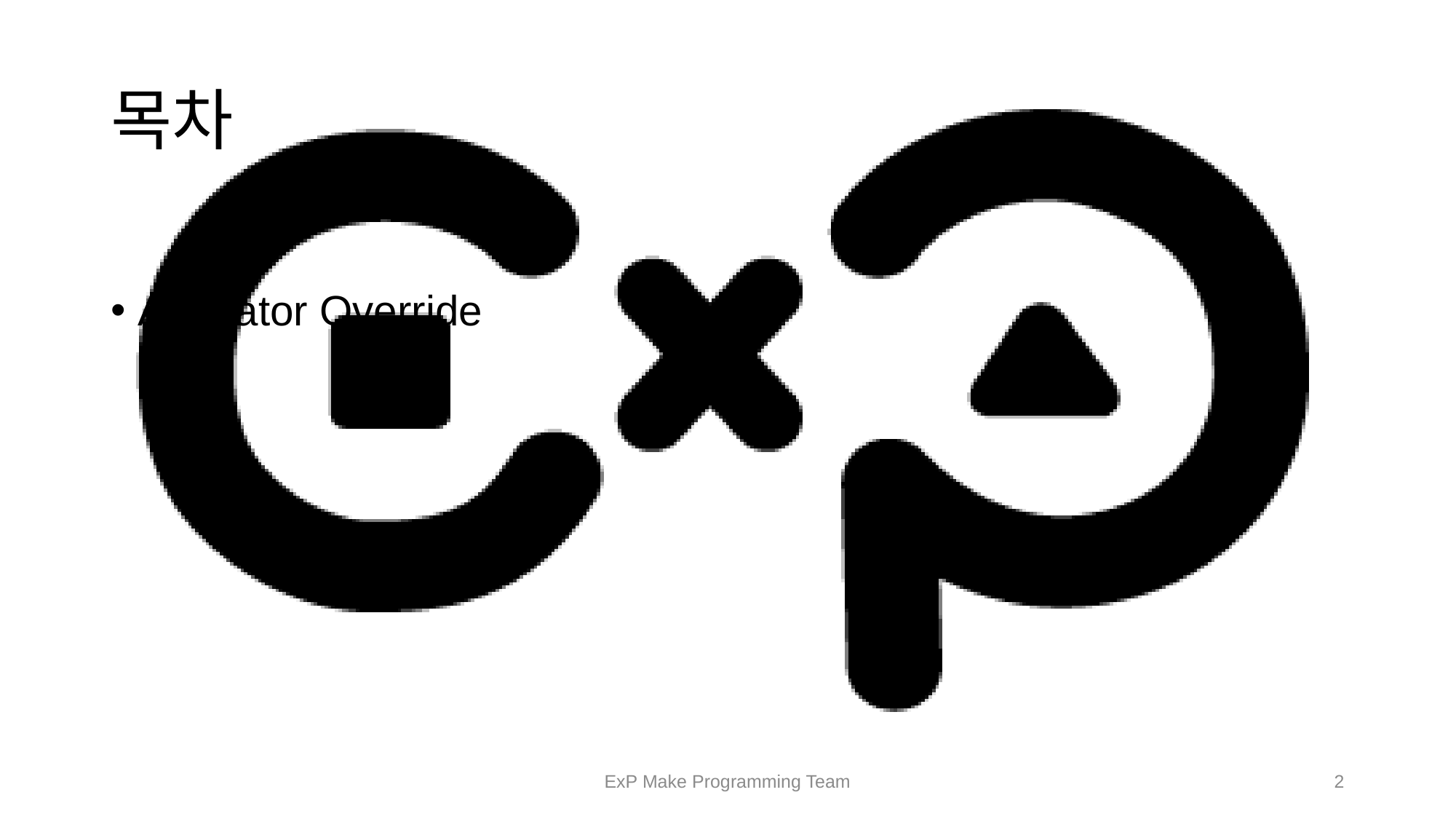

# 목차

Animator Override

ExP Make Programming Team
2